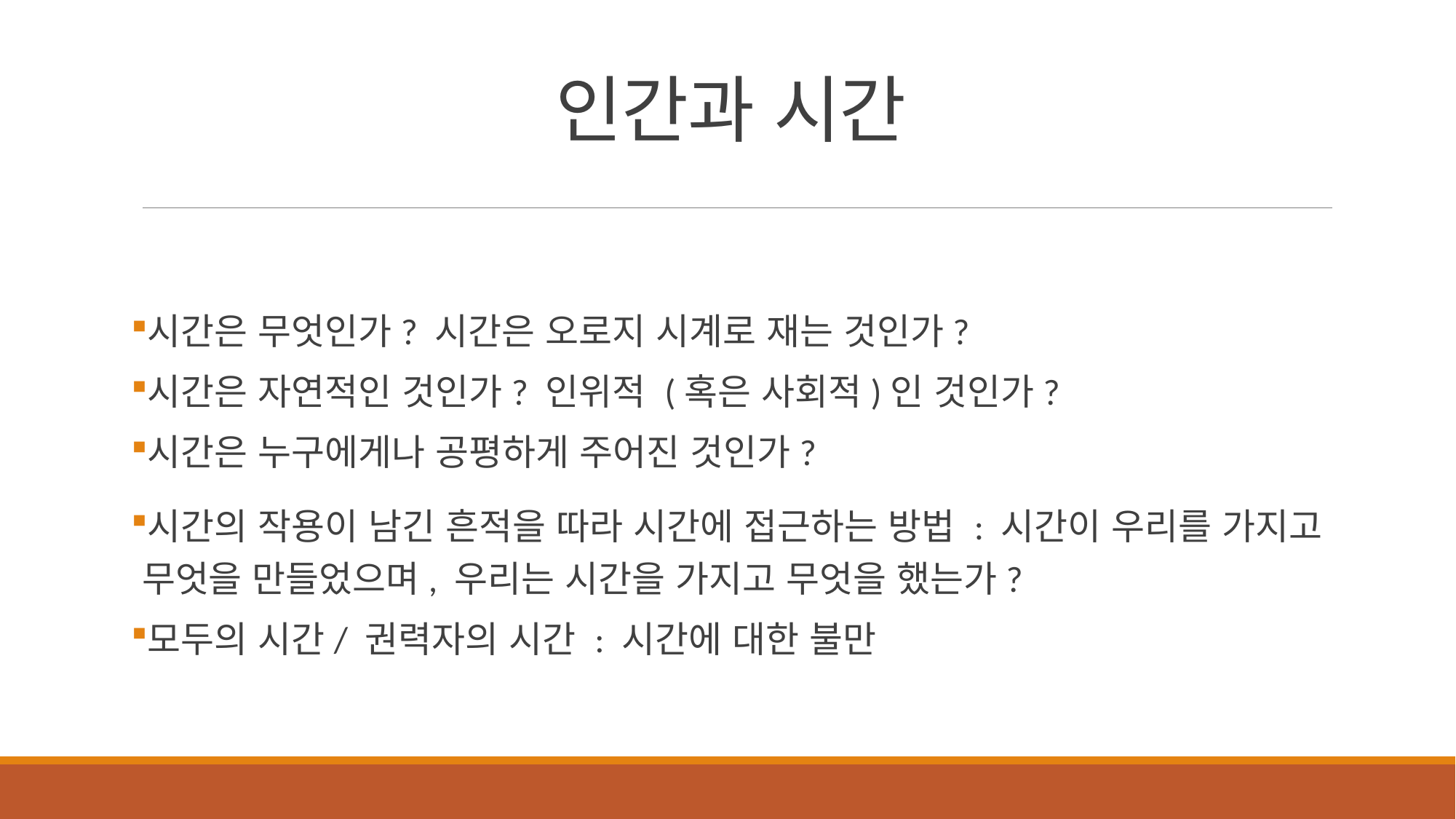

# 인간과 시간
시간은 무엇인가? 시간은 오로지 시계로 재는 것인가?
시간은 자연적인 것인가? 인위적 (혹은 사회적)인 것인가?
시간은 누구에게나 공평하게 주어진 것인가?
시간의 작용이 남긴 흔적을 따라 시간에 접근하는 방법 : 시간이 우리를 가지고 무엇을 만들었으며, 우리는 시간을 가지고 무엇을 했는가?
모두의 시간/ 권력자의 시간 : 시간에 대한 불만